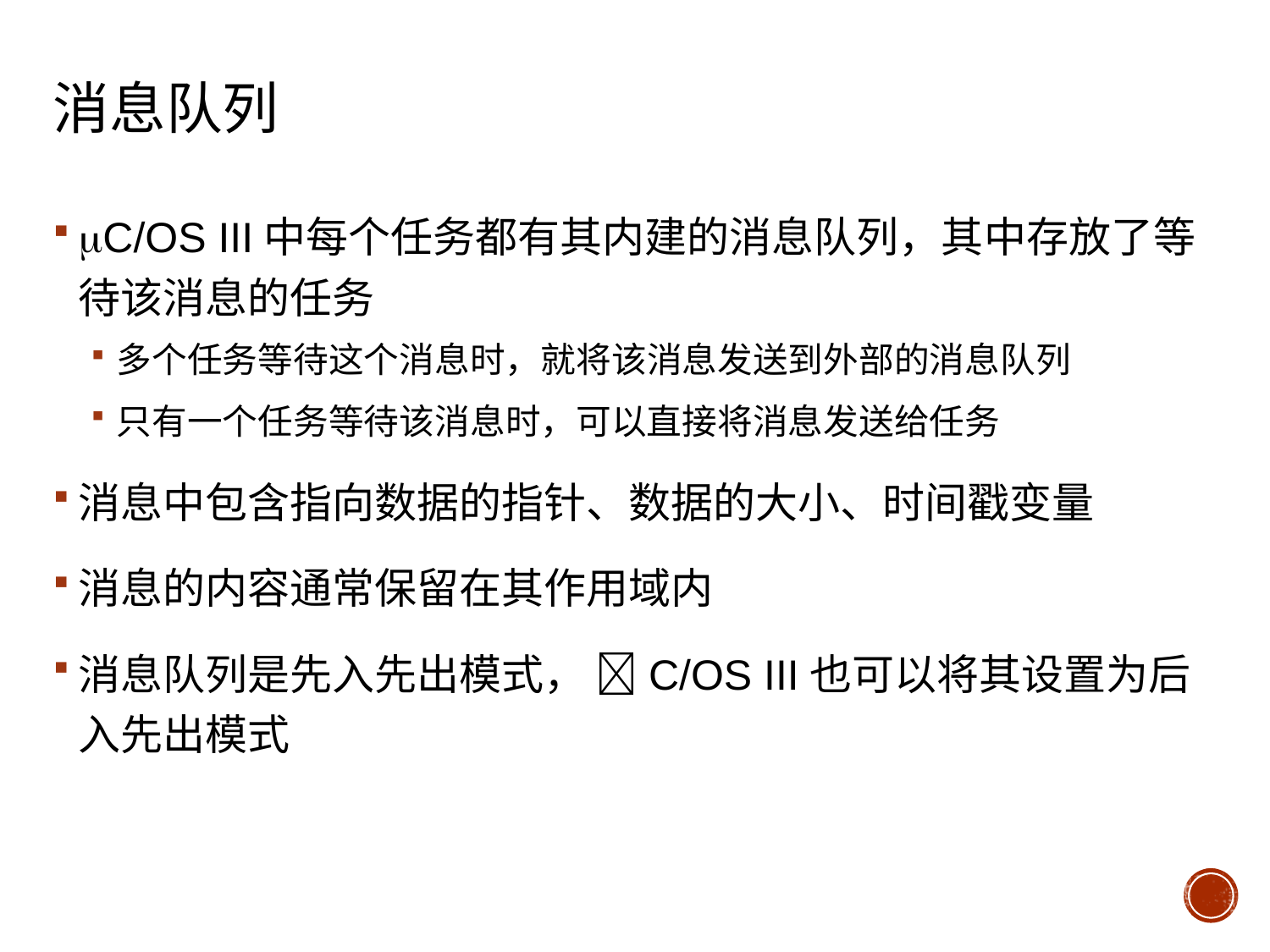

# 消息队列
μC/OS III中每个任务都有其内建的消息队列，其中存放了等待该消息的任务
多个任务等待这个消息时，就将该消息发送到外部的消息队列
只有一个任务等待该消息时，可以直接将消息发送给任务
消息中包含指向数据的指针、数据的大小、时间戳变量
消息的内容通常保留在其作用域内
消息队列是先入先出模式， μC/OS III也可以将其设置为后入先出模式